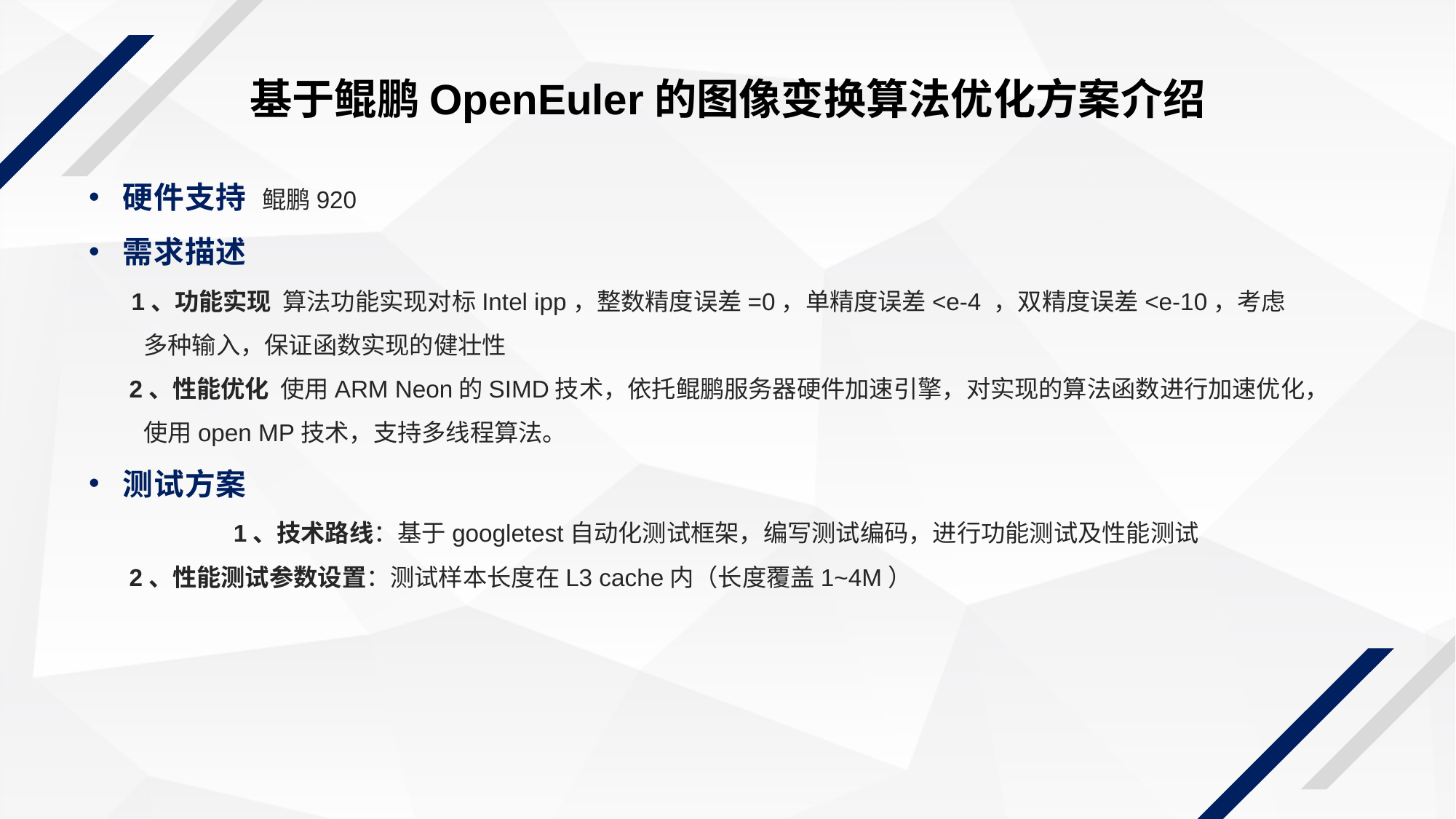

基于鲲鹏OpenEuler的图像变换算法优化方案介绍
硬件支持  鲲鹏920
需求描述
      1、功能实现  算法功能实现对标Intel ipp，整数精度误差=0，单精度误差<e-4 ，双精度误差<e-10，考虑
         多种输入，保证函数实现的健壮性
      2、性能优化  使用ARM Neon的SIMD技术，依托鲲鹏服务器硬件加速引擎，对实现的算法函数进行加速优化，
         使用open MP技术，支持多线程算法。
测试方案
	     1、技术路线：基于googletest自动化测试框架，编写测试编码，进行功能测试及性能测试
      2、性能测试参数设置：测试样本长度在L3 cache内（长度覆盖1~4M）